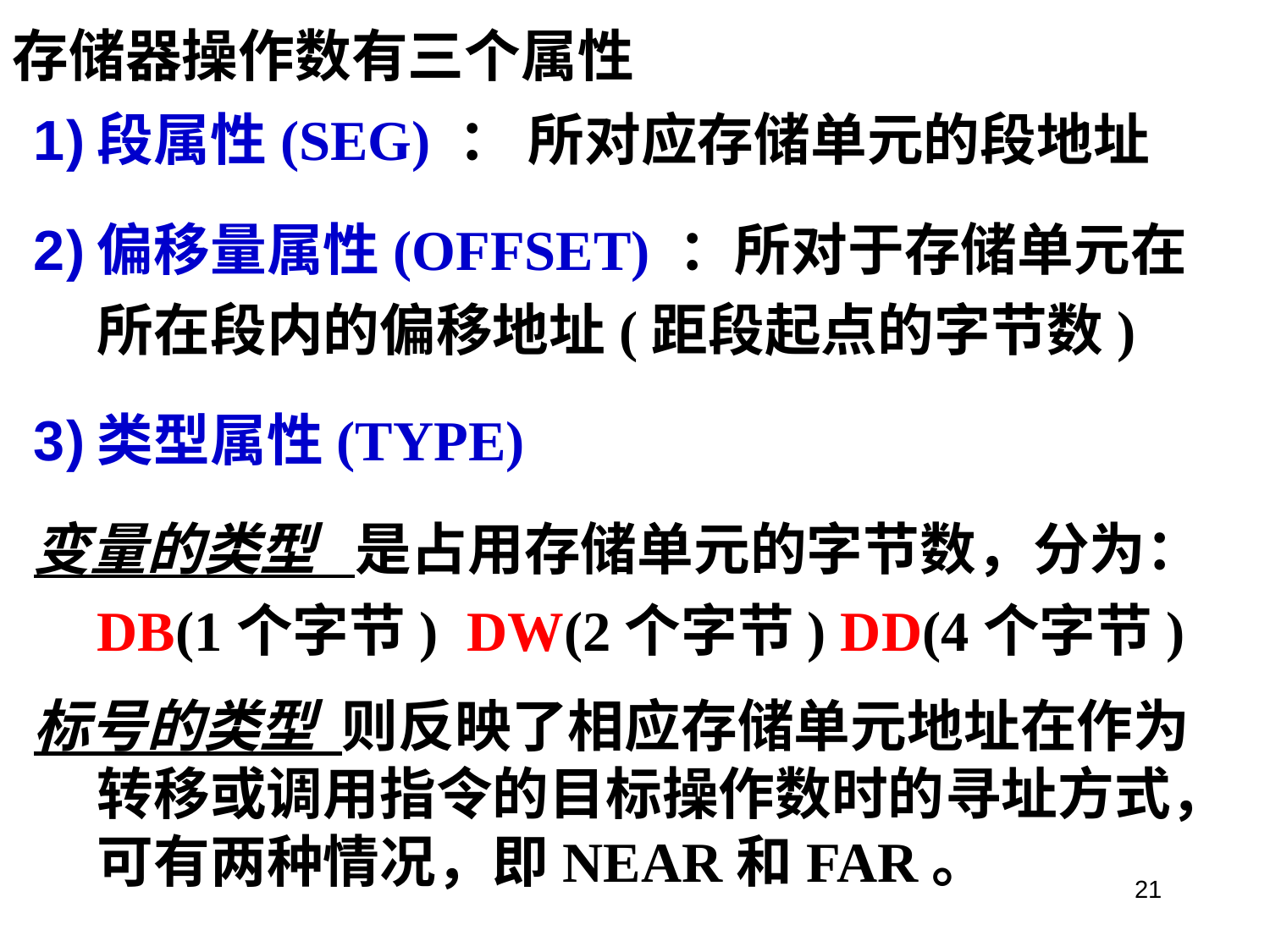

存储器操作数有三个属性
段属性(SEG) ： 所对应存储单元的段地址
偏移量属性(OFFSET) ：所对于存储单元在所在段内的偏移地址(距段起点的字节数)
类型属性(TYPE)
变量的类型   是占用存储单元的字节数，分为： DB(1个字节)  DW(2个字节) DD(4个字节)
标号的类型  则反映了相应存储单元地址在作为转移或调用指令的目标操作数时的寻址方式，可有两种情况，即NEAR和FAR。
21